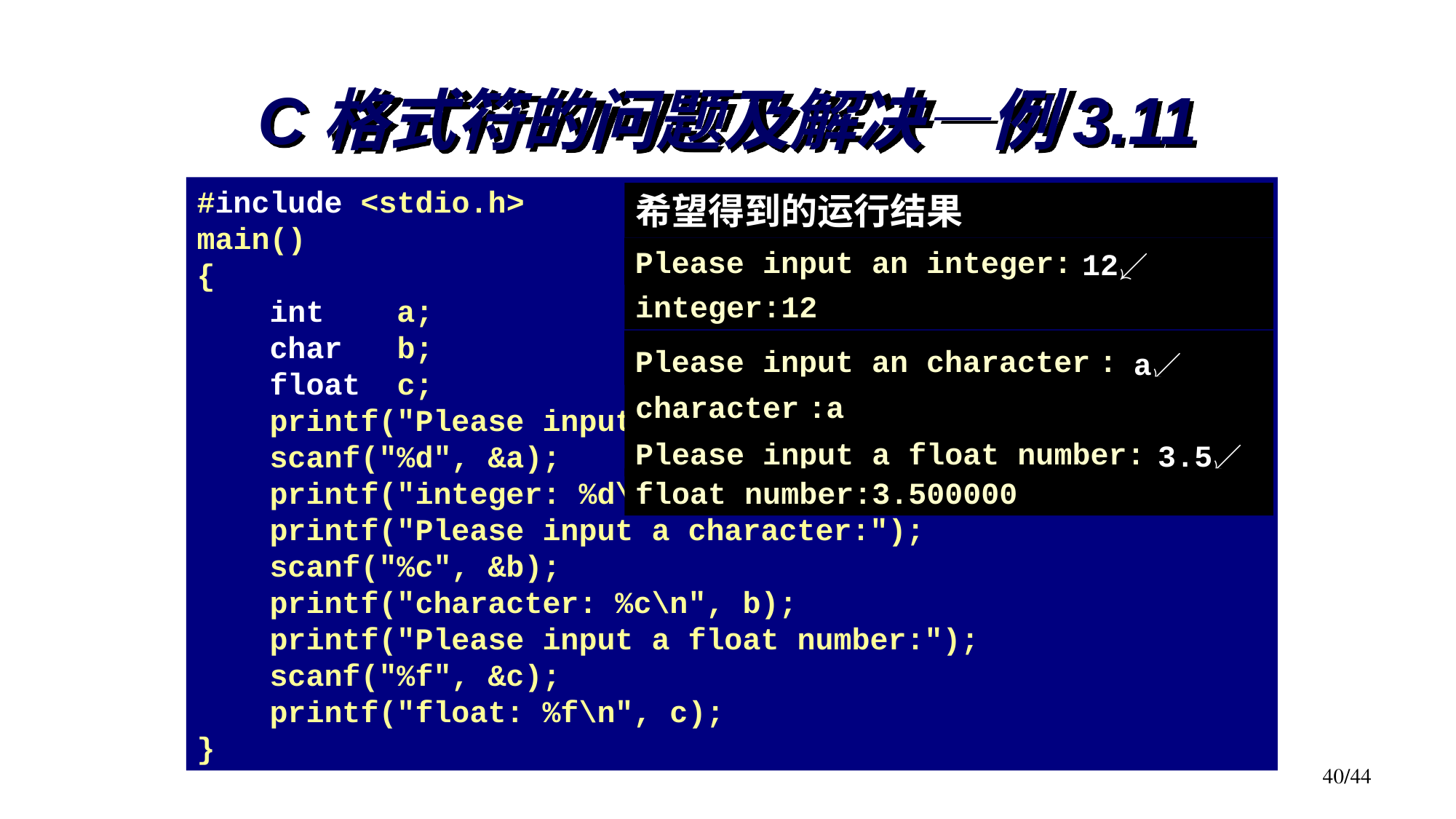

C格式符的问题及解决—例3.11
#include <stdio.h>
main()
{
    int    a;
    char   b;
    float  c;
    printf("Please input an integer:");
    scanf("%d", &a);
    printf("integer: %d\n", a);
    printf("Please input a character:");
    scanf("%c", &b);
    printf("character: %c\n", b);
    printf("Please input a float number:");
    scanf("%f", &c);
    printf("float: %f\n", c);
}
希望得到的运行结果
Please input an integer:
12↙
integer:12
Please input an character :
a↙
character :a
Please input a float number:
3.5↙
float number:3.500000